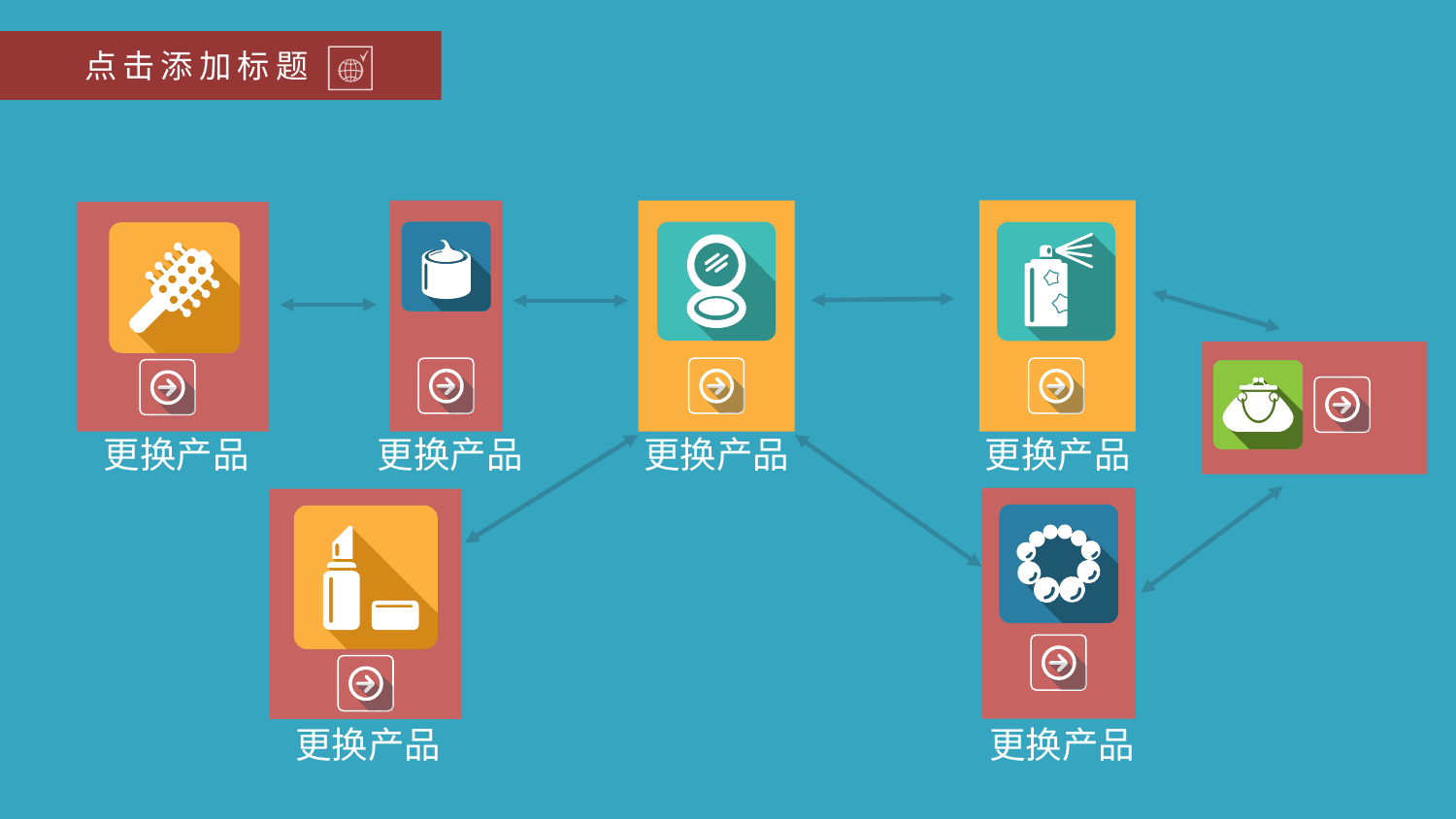

点击添加标题

更换产品
更换产品
更换产品
更换产品

更换产品
更换产品